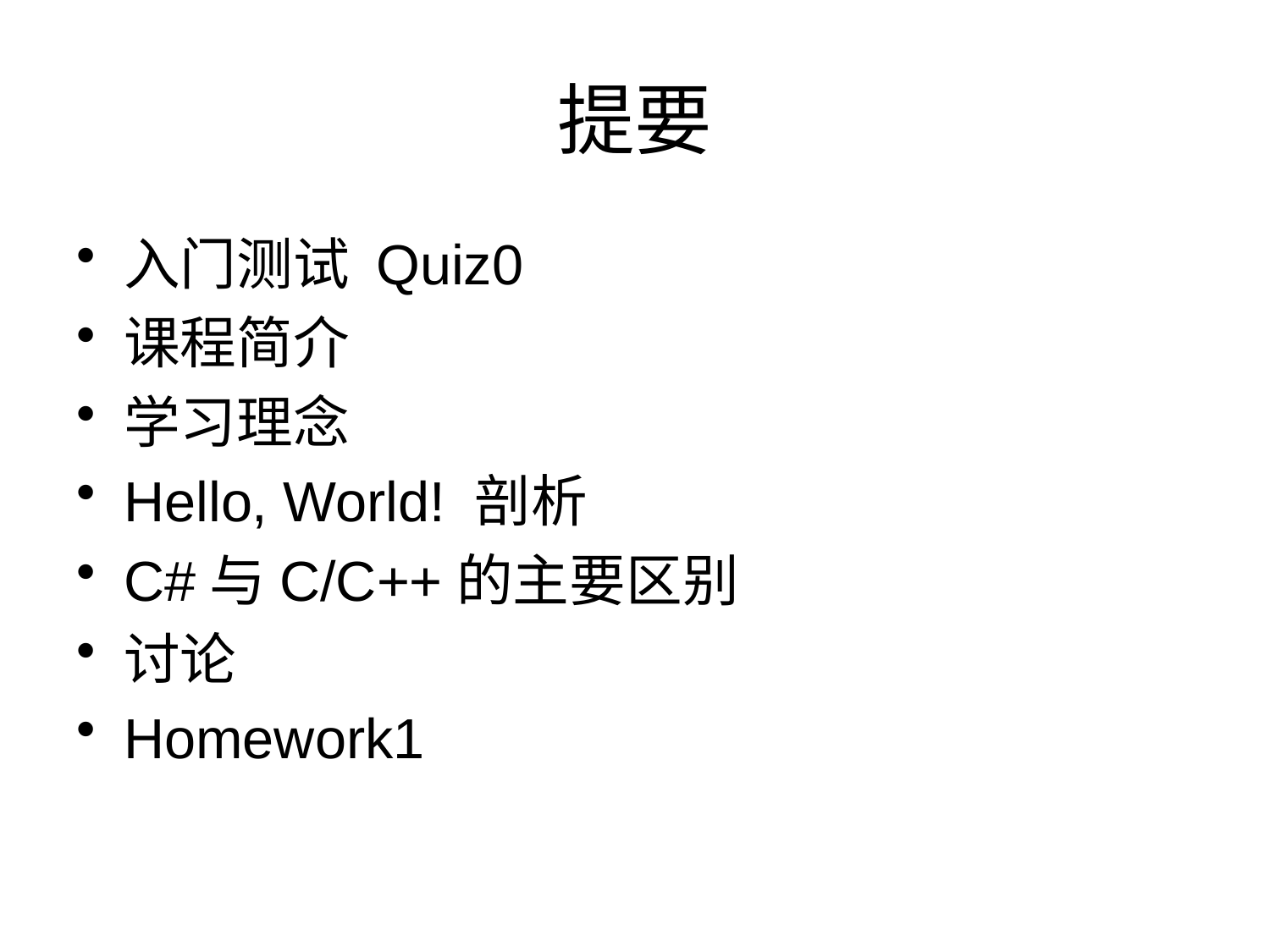

# 提要
入门测试 Quiz0
课程简介
学习理念
Hello, World! 剖析
C#与C/C++的主要区别
讨论
Homework1